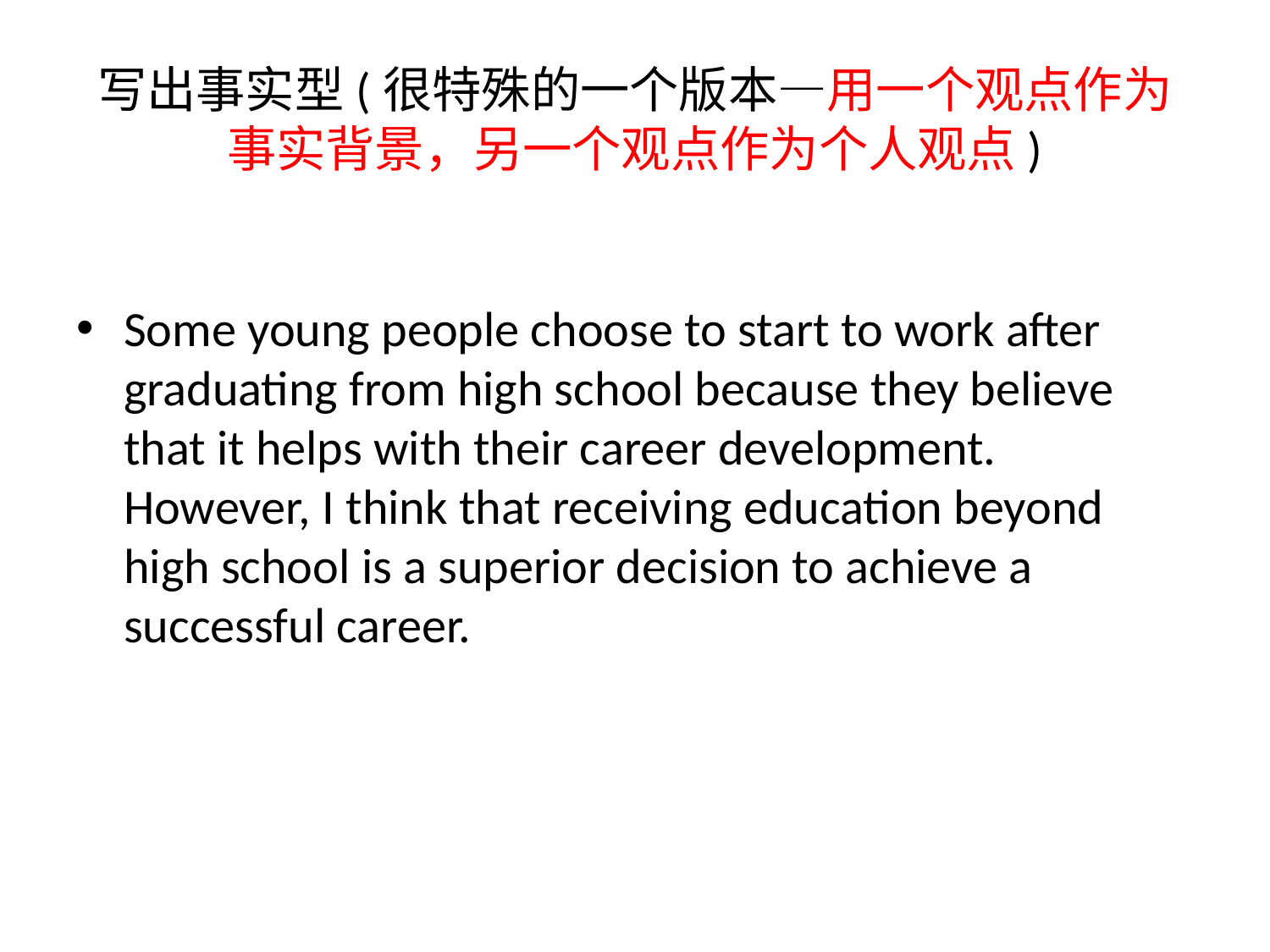

# 写出事实型(很特殊的一个版本—用一个观点作为事实背景，另一个观点作为个人观点)

Some young people choose to start to work after graduating from high school because they believe that it helps with their career development. However, I think that receiving education beyond high school is a superior decision to achieve a successful career.